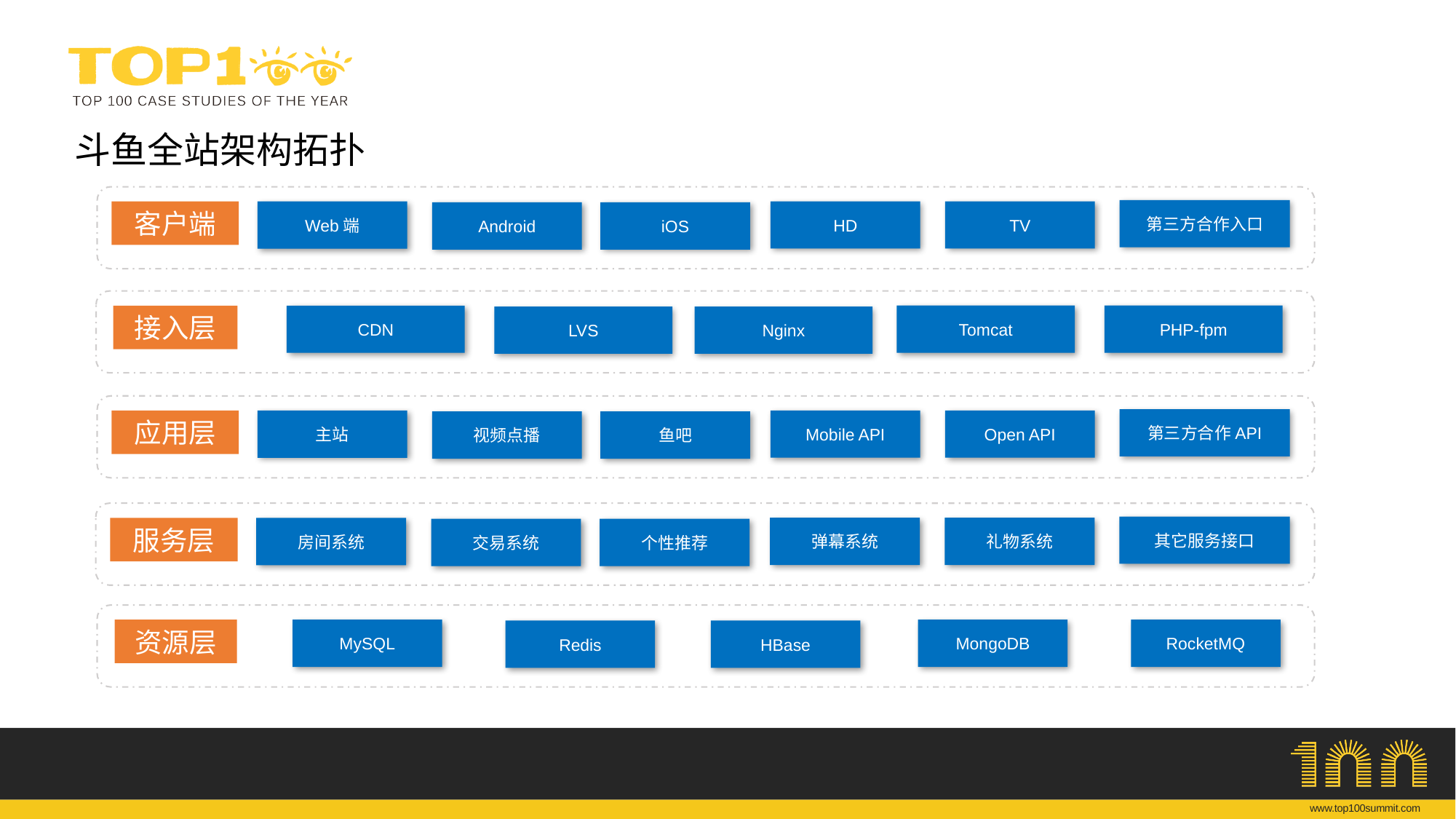

# 斗鱼全站架构拓扑

第三方合作入口
HD
TV
客户端
Web端
Android
iOS

Tomcat
PHP-fpm
接入层
CDN
LVS
Nginx

第三方合作API
Mobile API
Open API
主站
应用层
视频点播
鱼吧

其它服务接口
弹幕系统
礼物系统
服务层
房间系统
交易系统
个性推荐

MongoDB
RocketMQ
资源层
MySQL
Redis
HBase